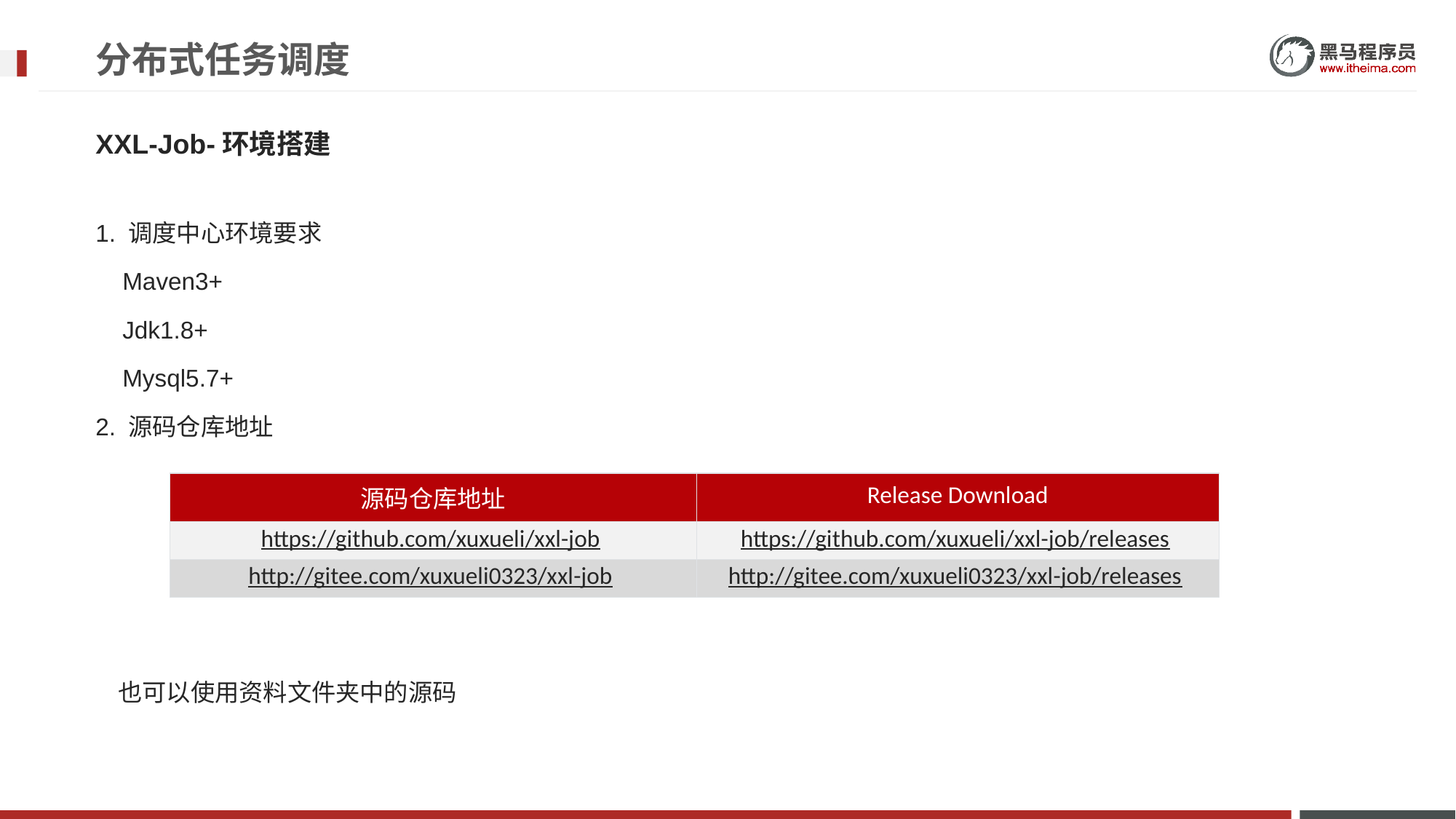

# 分布式任务调度
XXL-Job-环境搭建
1. 调度中心环境要求
    Maven3+
    Jdk1.8+
    Mysql5.7+
2. 源码仓库地址

| 源码仓库地址 | Release Download |
| --- | --- |
| https://github.com/xuxueli/xxl-job | https://github.com/xuxueli/xxl-job/releases |
| http://gitee.com/xuxueli0323/xxl-job | http://gitee.com/xuxueli0323/xxl-job/releases |
也可以使用资料文件夹中的源码